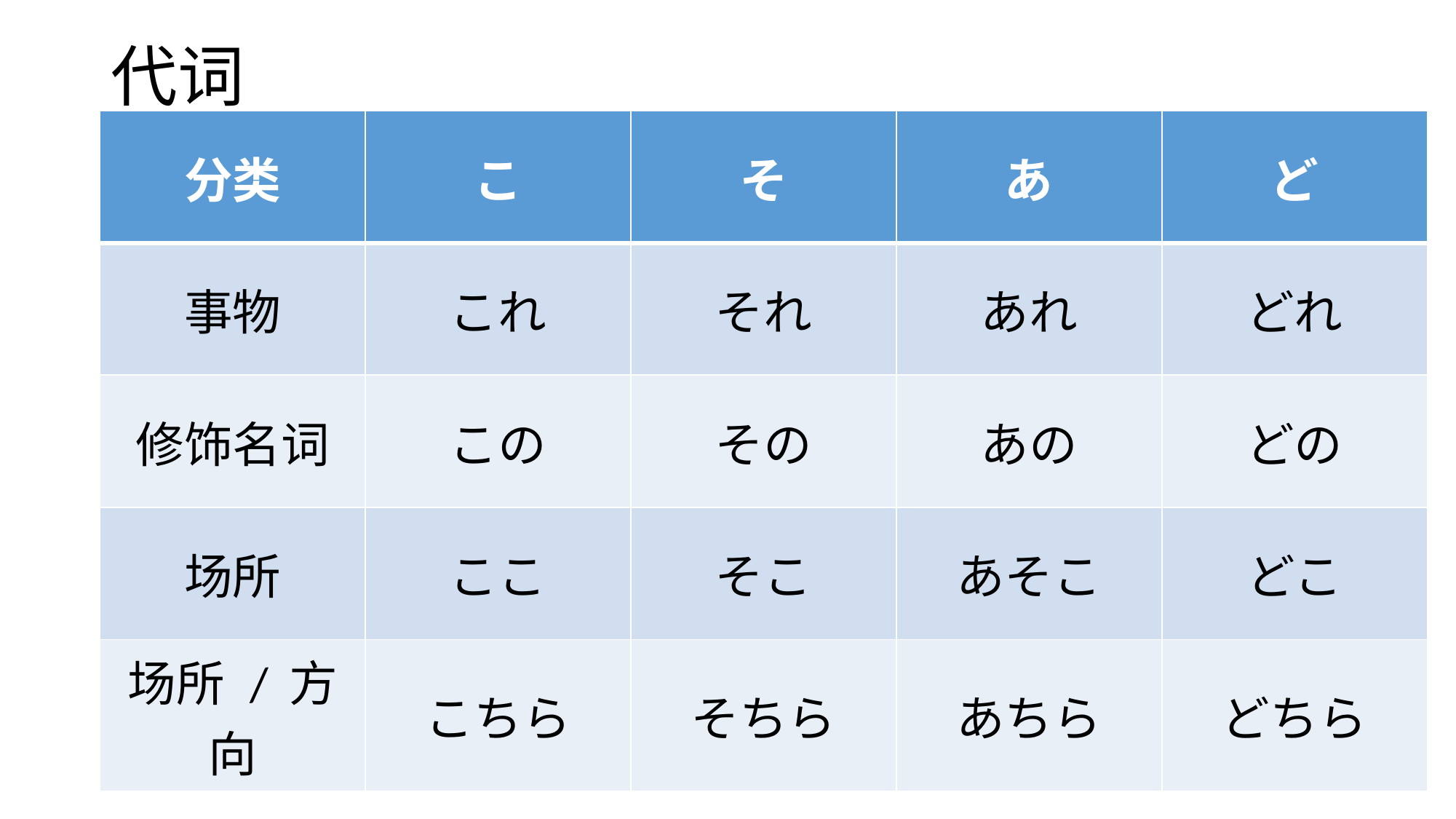

# 代词
| 分类 | こ | そ | あ | ど |
| --- | --- | --- | --- | --- |
| 事物 | これ | それ | あれ | どれ |
| 修饰名词 | この | その | あの | どの |
| 场所 | ここ | そこ | あそこ | どこ |
| 场所 / 方向 | こちら | そちら | あちら | どちら |